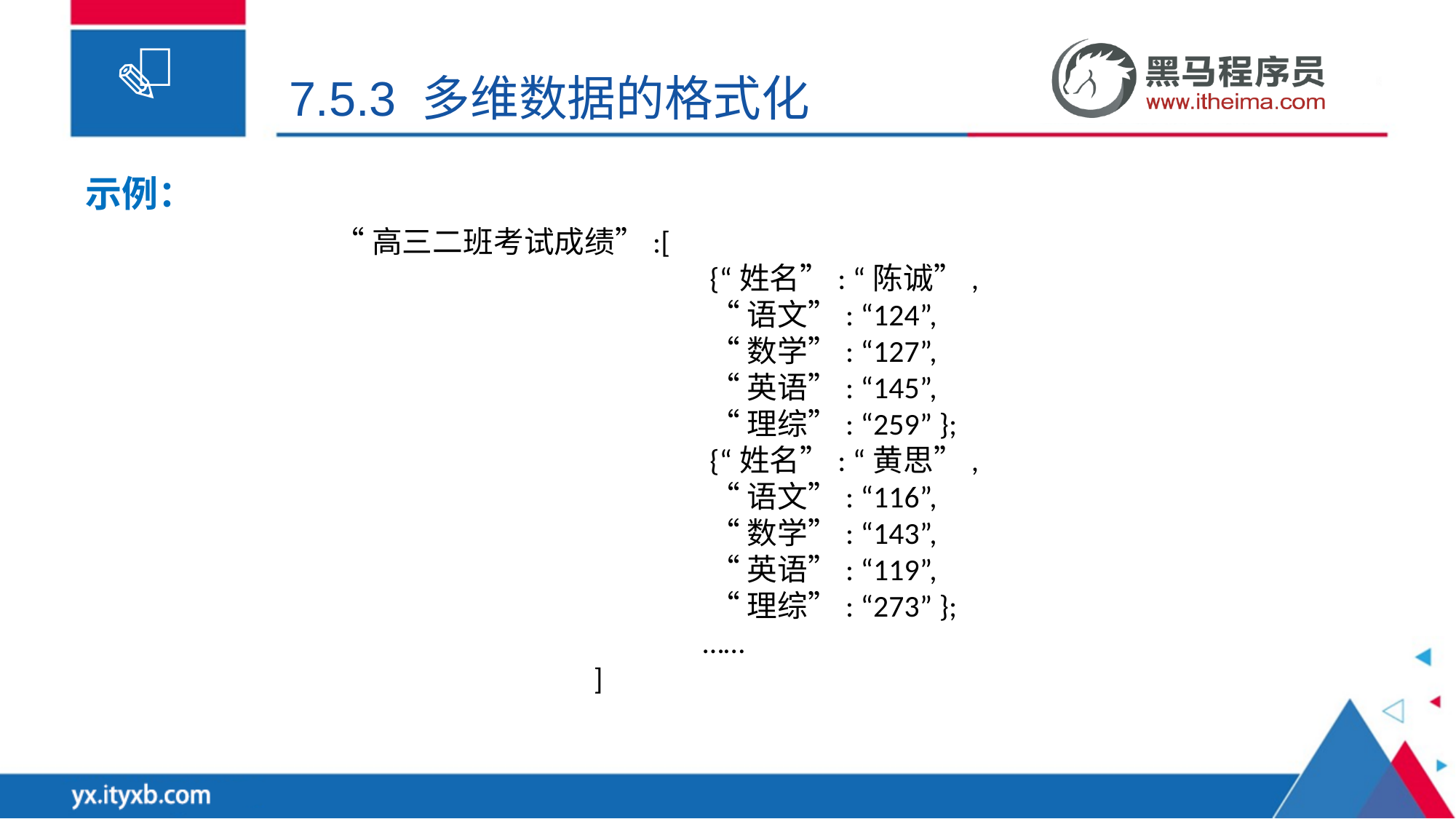

7.5.3 多维数据的格式化
示例：
“高三二班考试成绩”:[
				 {“姓名”: “陈诚”,
				 “语文”: “124”,
				 “数学”: “127”,
				 “英语”: “145”,
				 “理综”: “259” };
				 {“姓名”: “黄思”,
				 “语文”: “116”,
				 “数学”: “143”,
				 “英语”: “119”,
				 “理综”: “273” };
				……
			]